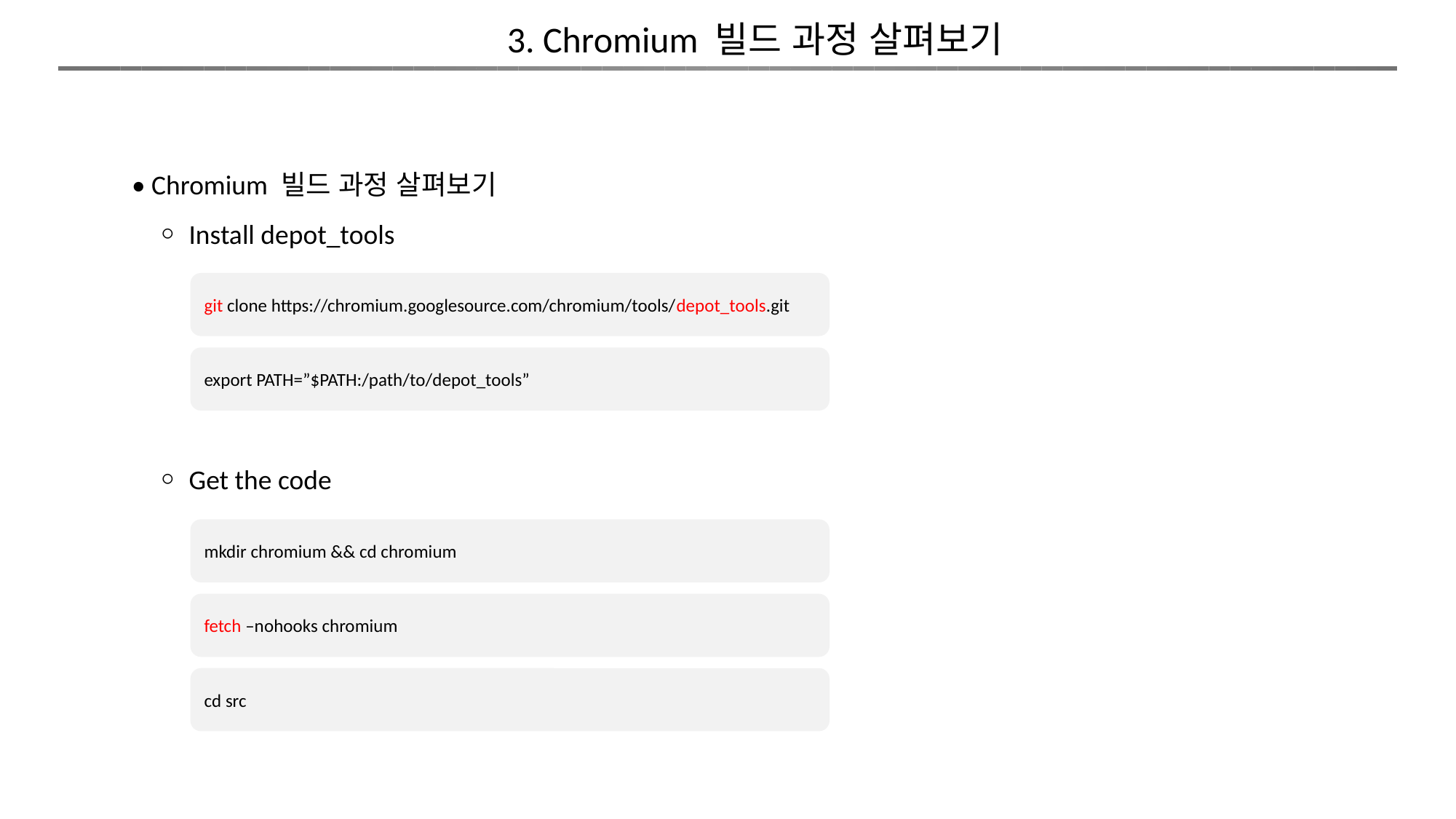

3. Chromium 빌드 과정 살펴보기

• Chromium 빌드 과정 살펴보기
   ￮ Install depot_tools

   ￮ Get the code

git clone https://chromium.googlesource.com/chromium/tools/depot_tools.git
export PATH=”$PATH:/path/to/depot_tools”
mkdir chromium && cd chromium
fetch –nohooks chromium
cd src